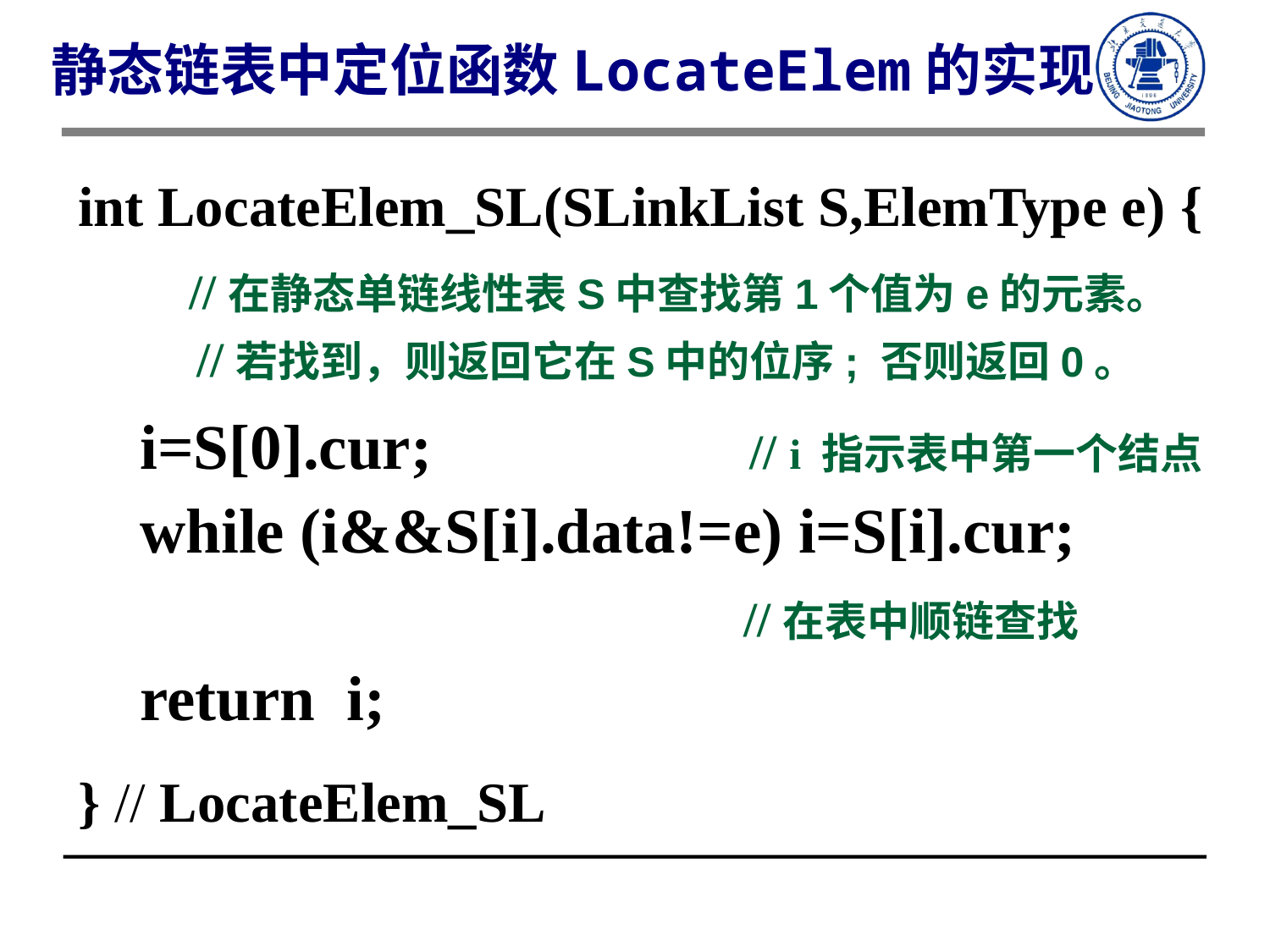

静态链表中定位函数LocateElem的实现
int LocateElem_SL(SLinkList S,ElemType e) {
       //在静态单链线性表S中查找第1个值为e的元素。
          //若找到，则返回它在S中的位序; 否则返回0。

} // LocateElem_SL

   i=S[0].cur;                    // i 指示表中第一个结点
   while (i&&S[i].data!=e) i=S[i].cur;
                                         //在表中顺链查找
   return  i;